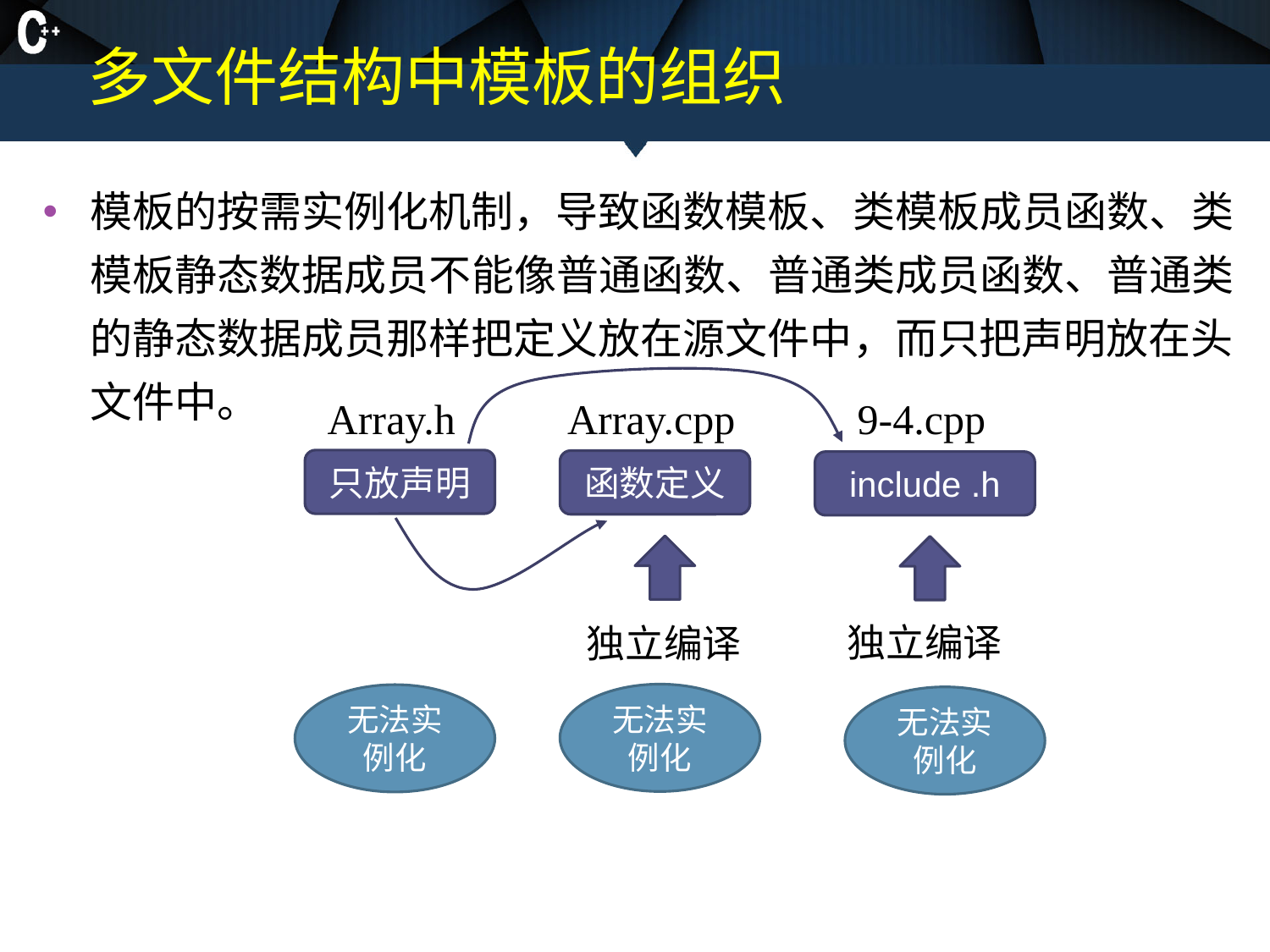

# 多文件结构中模板的组织
模板的按需实例化机制，导致函数模板、类模板成员函数、类模板静态数据成员不能像普通函数、普通类成员函数、普通类的静态数据成员那样把定义放在源文件中，而只把声明放在头文件中。

9-4.cpp
Array.cpp
Array.h
只放声明
函数定义
include .h

独立编译
独立编译
无法实例化
无法实例化
无法实例化